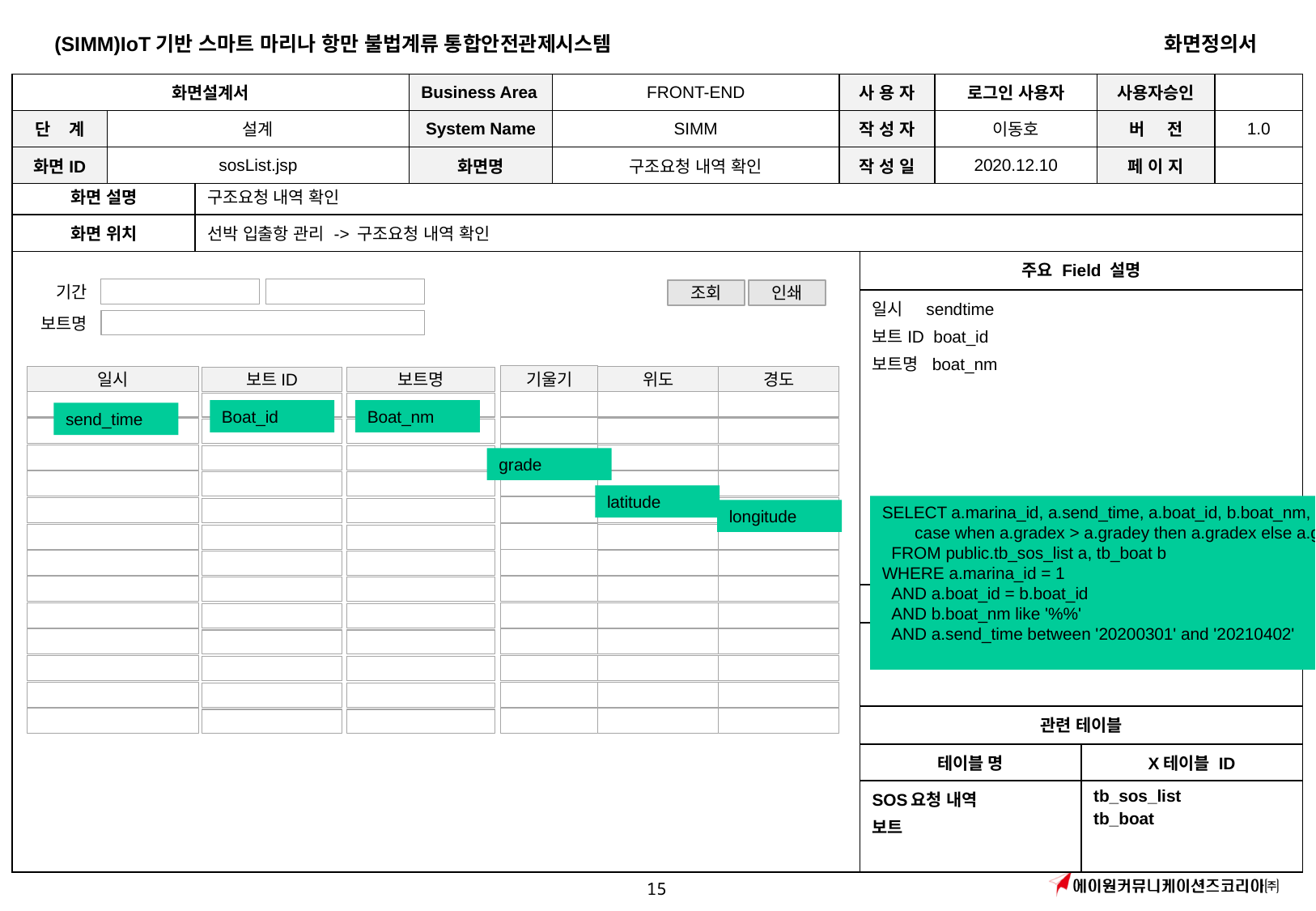

| 화면설계서 |  | Business Area | FRONT-END | 사 용 자 | 로그인 사용자 | 사용자승인 |  |
| --- | --- | --- | --- | --- | --- | --- | --- |
| 단 계 | 설계 | System Name | SIMM | 작 성 자 | 이동호 | 버 전 | 1.0 |
| 화면ID | sosList.jsp | 화면명 | 구조요청 내역 확인 | 작 성 일 | 2020.12.10 | 페 이 지 |  |
| 화면 설명 | 구조요청 내역 확인 |  |  |
| --- | --- | --- | --- |
| 화면 위치 | 선박 입출항 관리 -> 구조요청 내역 확인 |  |  |
|  |  | 주요 Field 설명 |  |
|  |  | 일시 sendtime 보트ID boat\_id 보트명 boat\_nm |  |
|  |  | 주요 Check 사항 |  |
|  |  |  |  |
|  |  | 관련 테이블 |  |
|  |  | 테이블 명 | X테이블 ID |
|  |  | SOS요청 내역 보트 | tb\_sos\_list tb\_boat |
기간

조회
인쇄
보트명

기울기
일시
위도
경도
보트ID
보트명

Boat_id
Boat_nm
send_time

grade

latitude
SELECT a.marina_id, a.send_time, a.boat_id, b.boat_nm, a.latitude, a.longitude,
       case when a.gradex > a.gradey then a.gradex else a.gradey end as grade
  FROM public.tb_sos_list a, tb_boat b
WHERE a.marina_id = 1
  AND a.boat_id = b.boat_id
  AND b.boat_nm like '%%'
  AND a.send_time between '20200301' and '20210402'

longitude